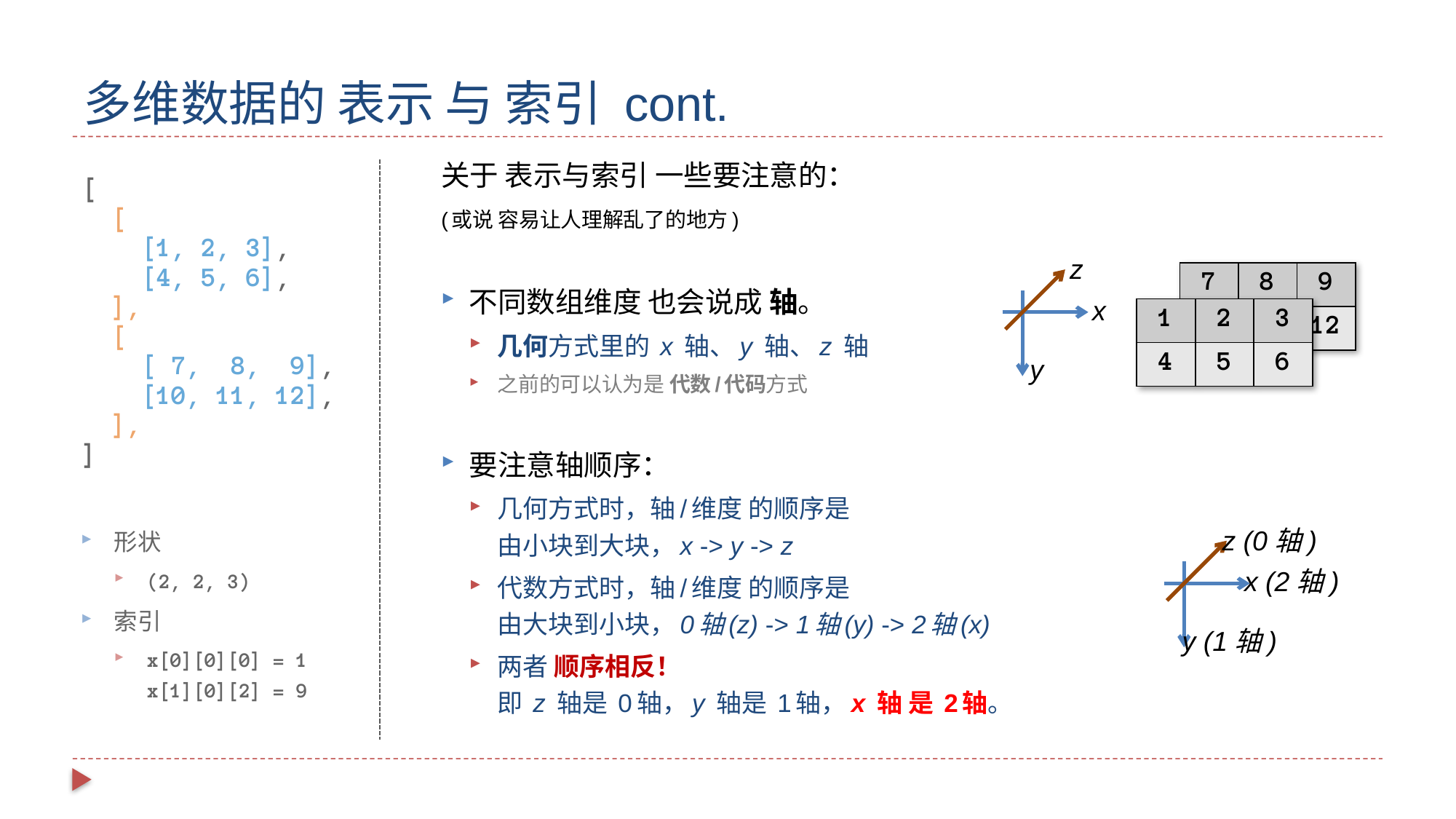

# 多维数据的 表示 与 索引 cont.
关于 表示与索引 一些要注意的：
(或说 容易让人理解乱了的地方)

不同数组维度 也会说成 轴。
几何方式里的 x 轴、y 轴、z 轴
之前的可以认为是 代数/代码方式

要注意轴顺序：
几何方式时，轴/维度 的顺序是
由小块到大块，x -> y -> z
代数方式时，轴/维度 的顺序是
由大块到小块，0轴(z) -> 1轴(y) -> 2轴(x)
两者 顺序相反！
即 z 轴是 0轴，y 轴是 1轴，x 轴 是 2轴。

[
  [
    [1, 2, 3],
    [4, 5, 6],
  ],
  [
    [ 7,  8,  9],
    [10, 11, 12],
  ],
]
z
x
y
| 7 | 8 | 9 |
| --- | --- | --- |
| 10 | 11 | 12 |
| 1 | 2 | 3 |
| --- | --- | --- |
| 4 | 5 | 6 |
形状
(2, 2, 3)
索引
x[0][0][0] = 1
x[1][0][2] = 9
z (0轴)
x (2轴)
y (1轴)